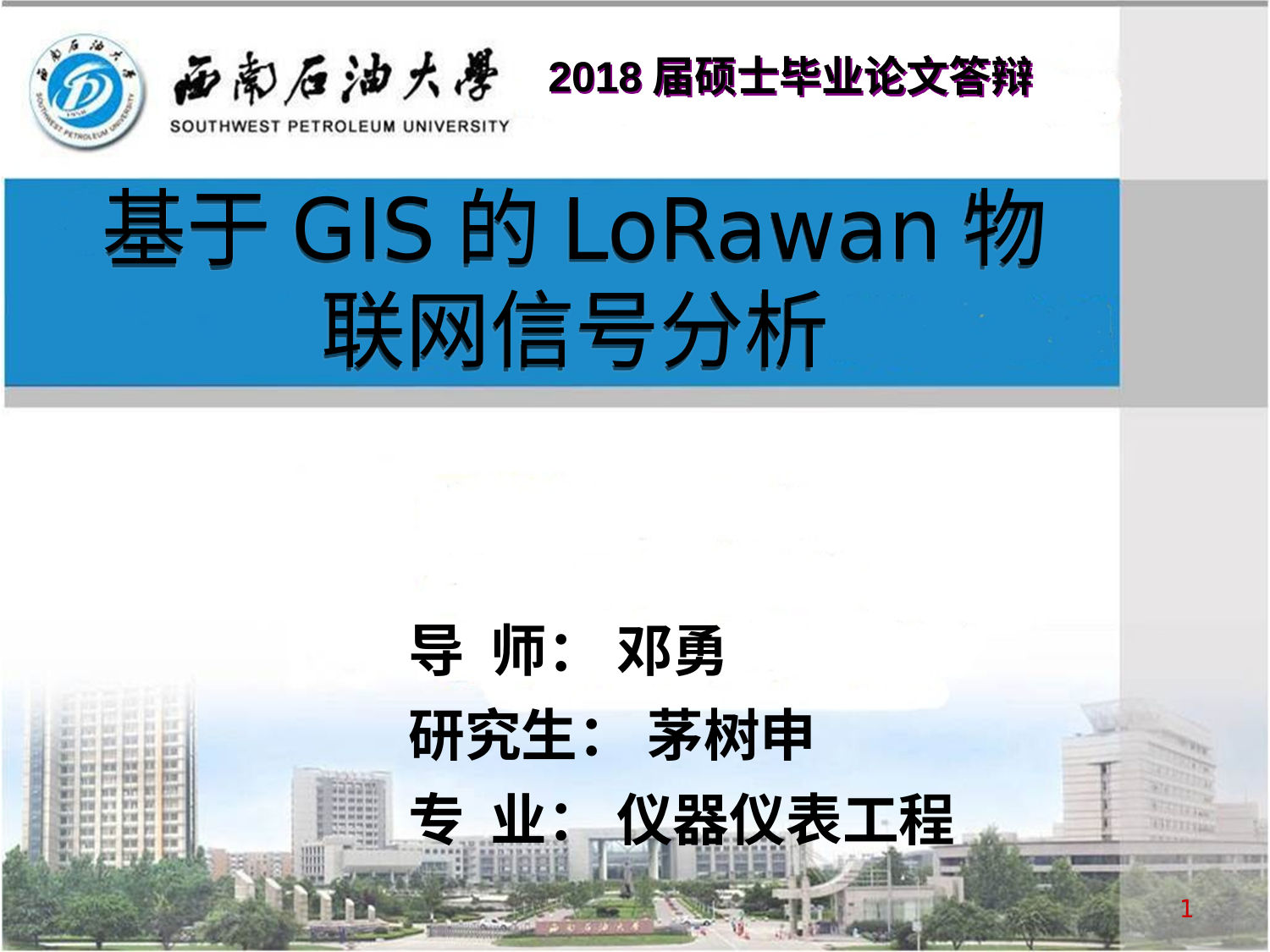

2018届硕士毕业论文答辩
基于GIS的LoRawan物联网信号分析
导  师： 邓勇
研究生： 茅树申
专  业： 仪器仪表工程
1